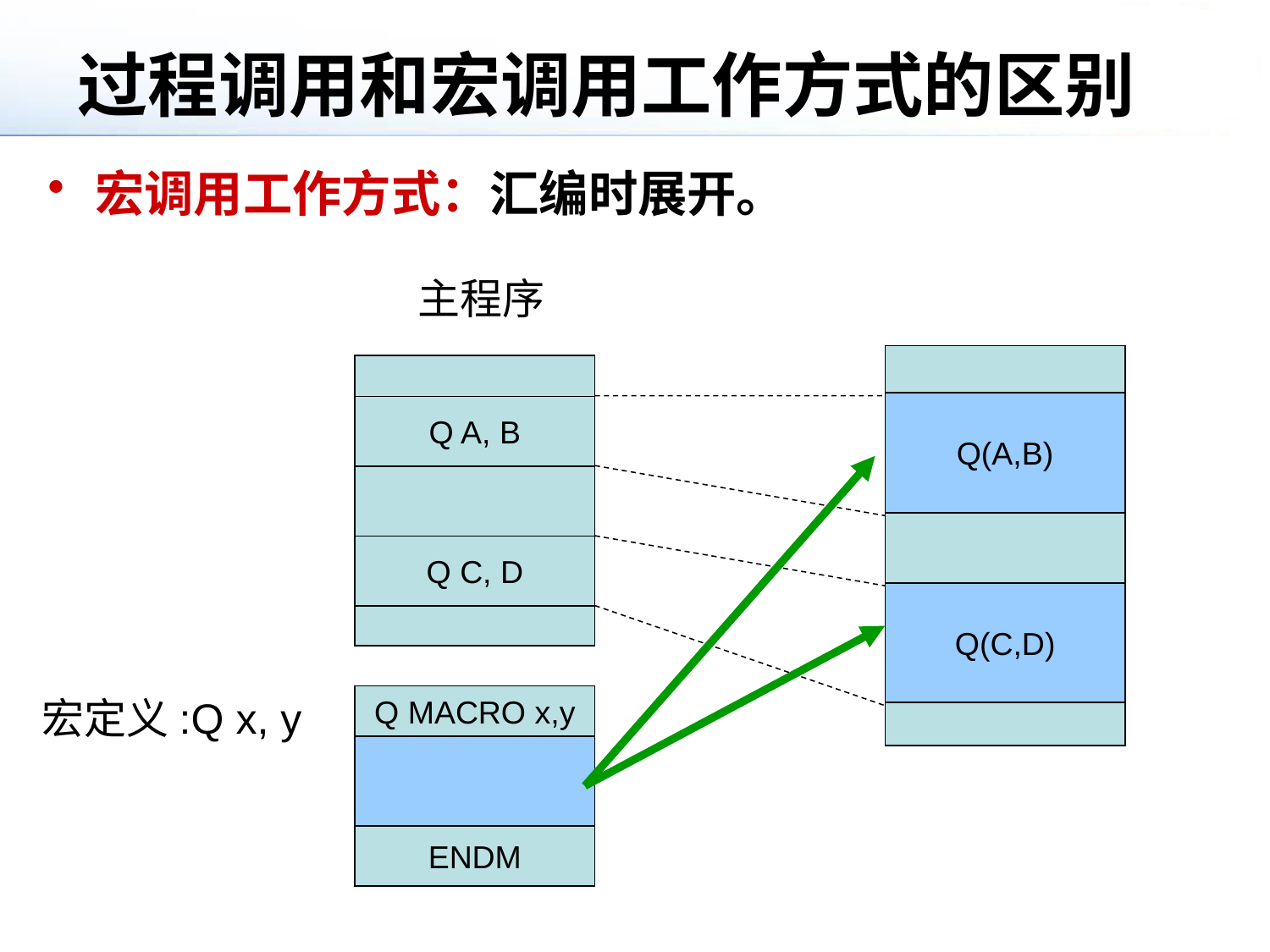

# 过程调用和宏调用工作方式的区别
宏调用工作方式：汇编时展开。
主程序

Q(A,B)

Q A, B

Q C, D
Q(C,D)

宏定义:Q x, y
Q MACRO x,y

ENDM